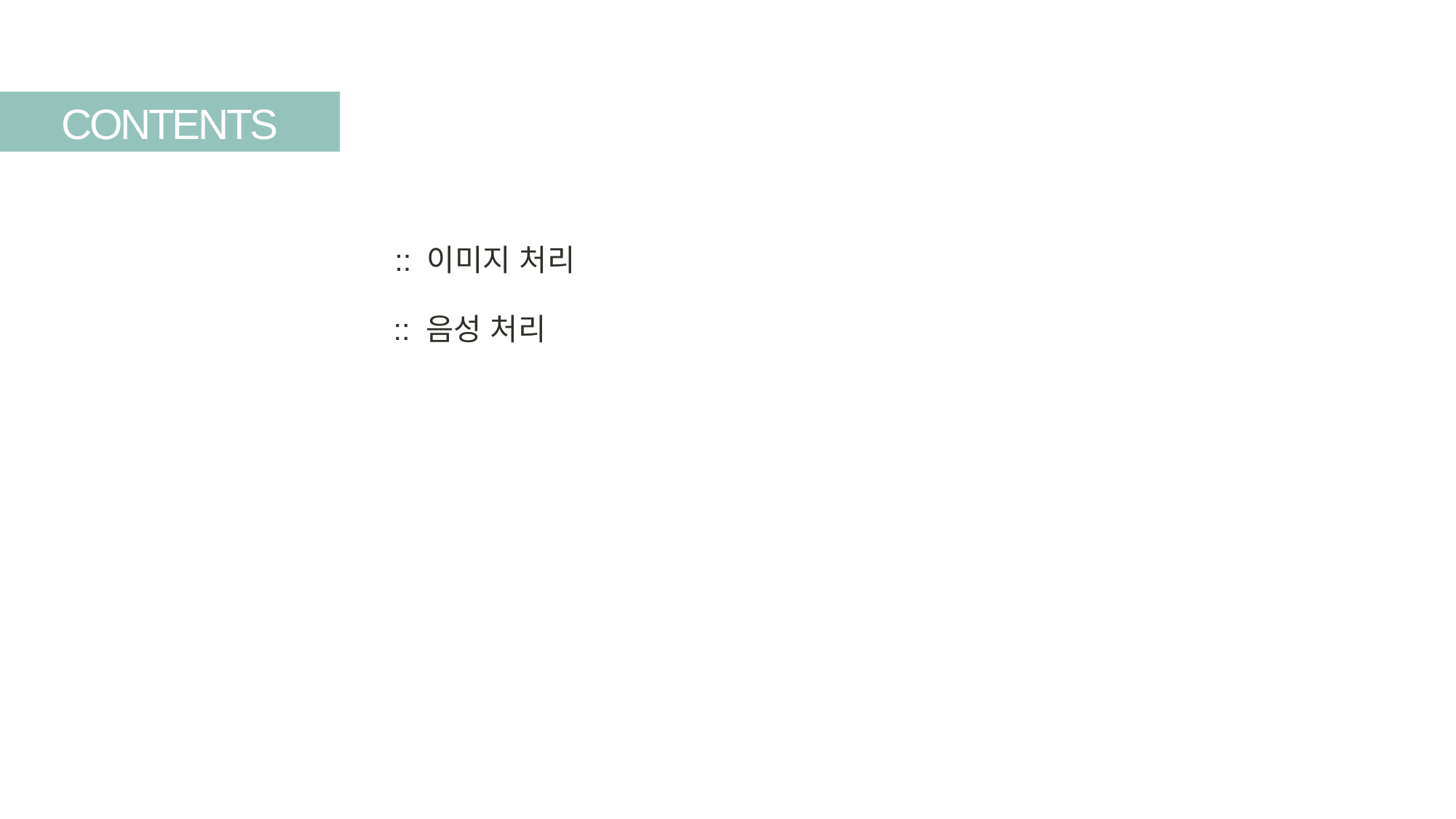

CONTENTS

:: 이미지 처리
:: 음성 처리